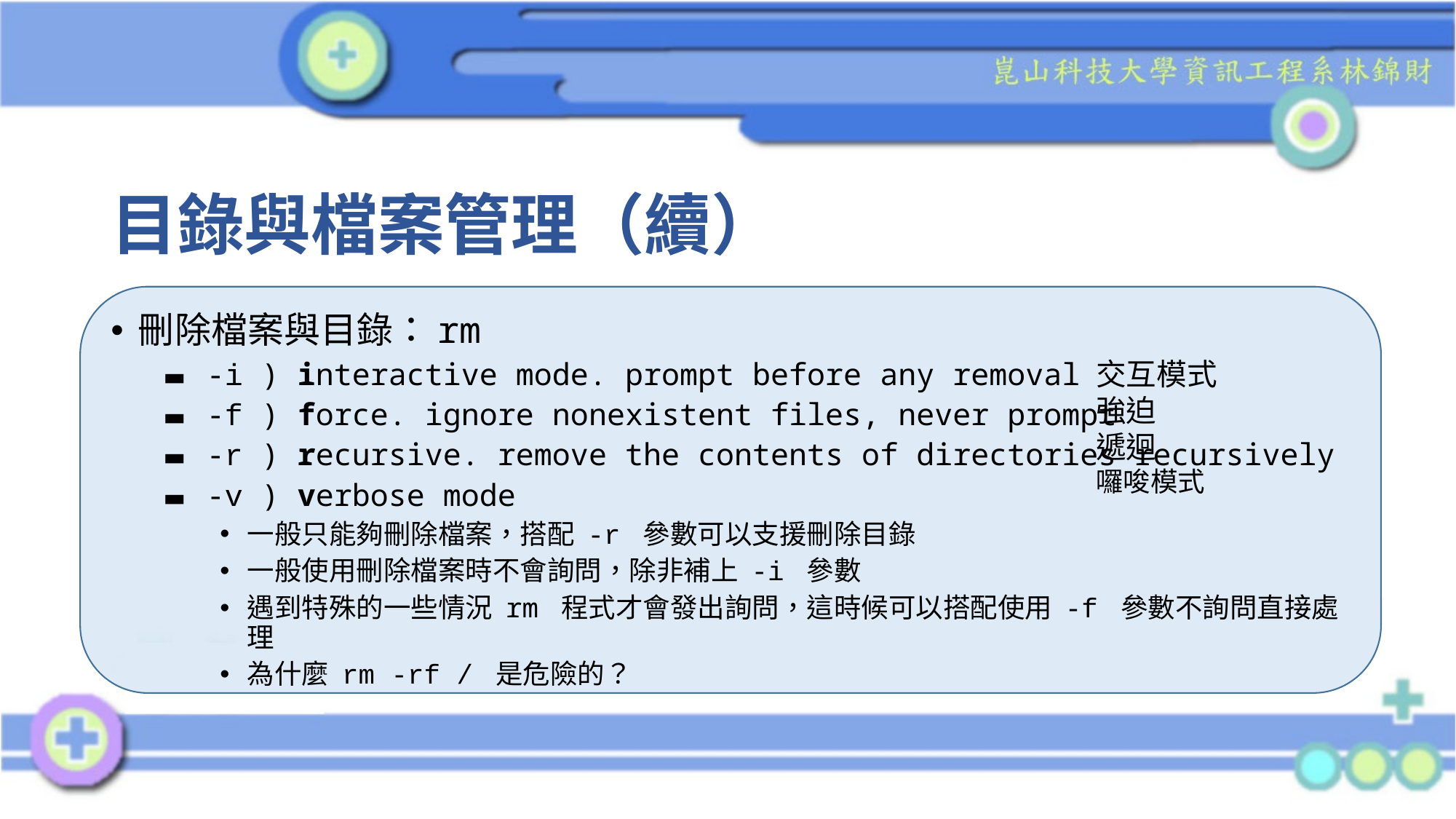

# 目錄與檔案管理（續）

刪除檔案與目錄：rm
-i ) interactive mode. prompt before any removal
-f ) force. ignore nonexistent files, never prompt
-r ) recursive. remove the contents of directories recursively
-v ) verbose mode
一般只能夠刪除檔案，搭配 -r 參數可以支援刪除目錄
一般使用刪除檔案時不會詢問，除非補上 -i 參數
遇到特殊的一些情況 rm 程式才會發出詢問，這時候可以搭配使用 -f 參數不詢問直接處理
為什麼 rm -rf / 是危險的？
交互模式
強迫
遞迴
囉唆模式